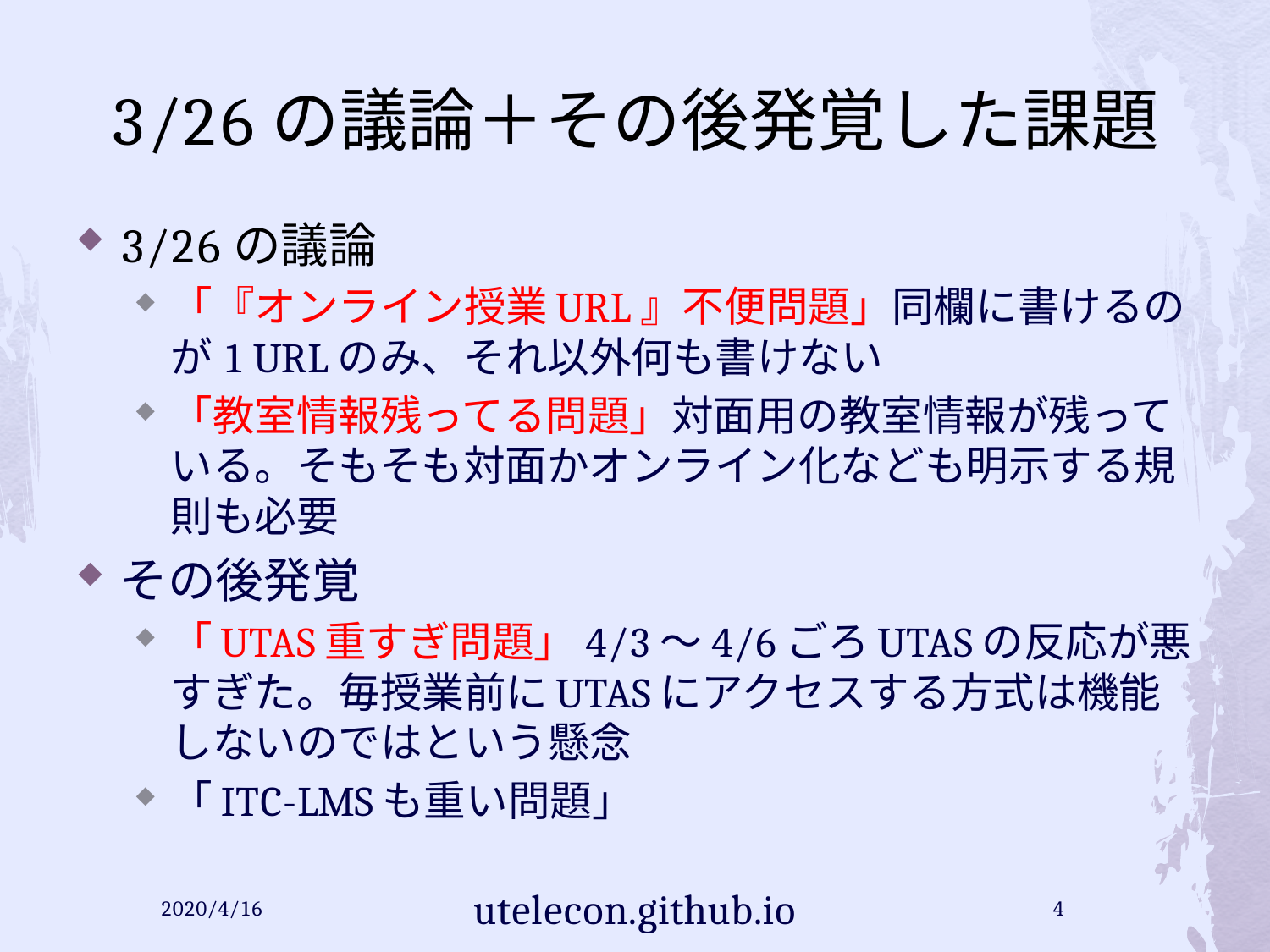

# 3/26の議論＋その後発覚した課題
3/26の議論
「『オンライン授業URL』不便問題」同欄に書けるのが1 URLのみ、それ以外何も書けない
「教室情報残ってる問題」対面用の教室情報が残っている。そもそも対面かオンライン化なども明示する規則も必要
その後発覚
「UTAS重すぎ問題」4/3～4/6ごろUTASの反応が悪すぎた。毎授業前にUTASにアクセスする方式は機能しないのではという懸念
「ITC-LMSも重い問題」
2020/4/16
utelecon.github.io
4